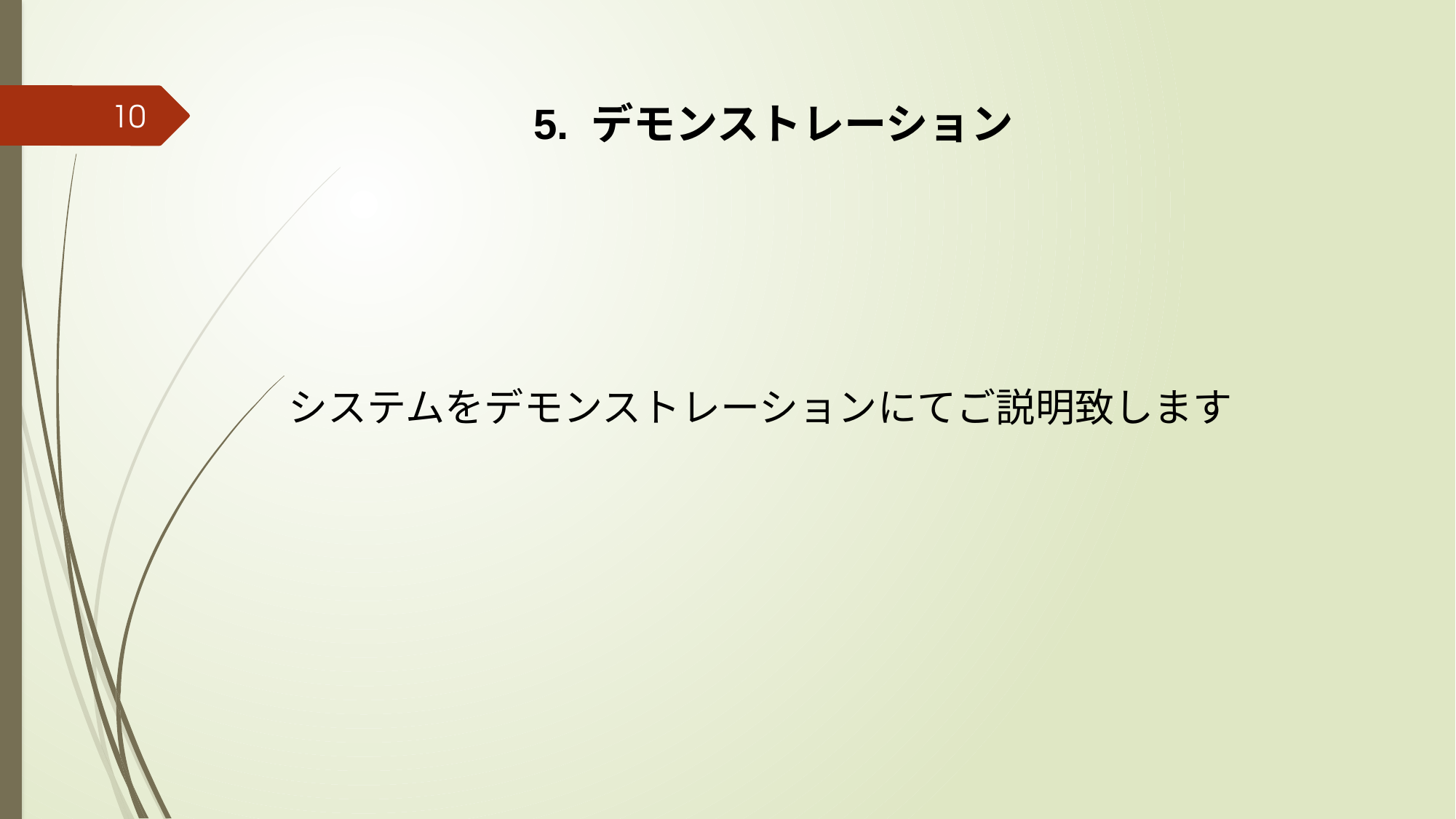

5. デモンストレーション
10
システムをデモンストレーションにてご説明致します